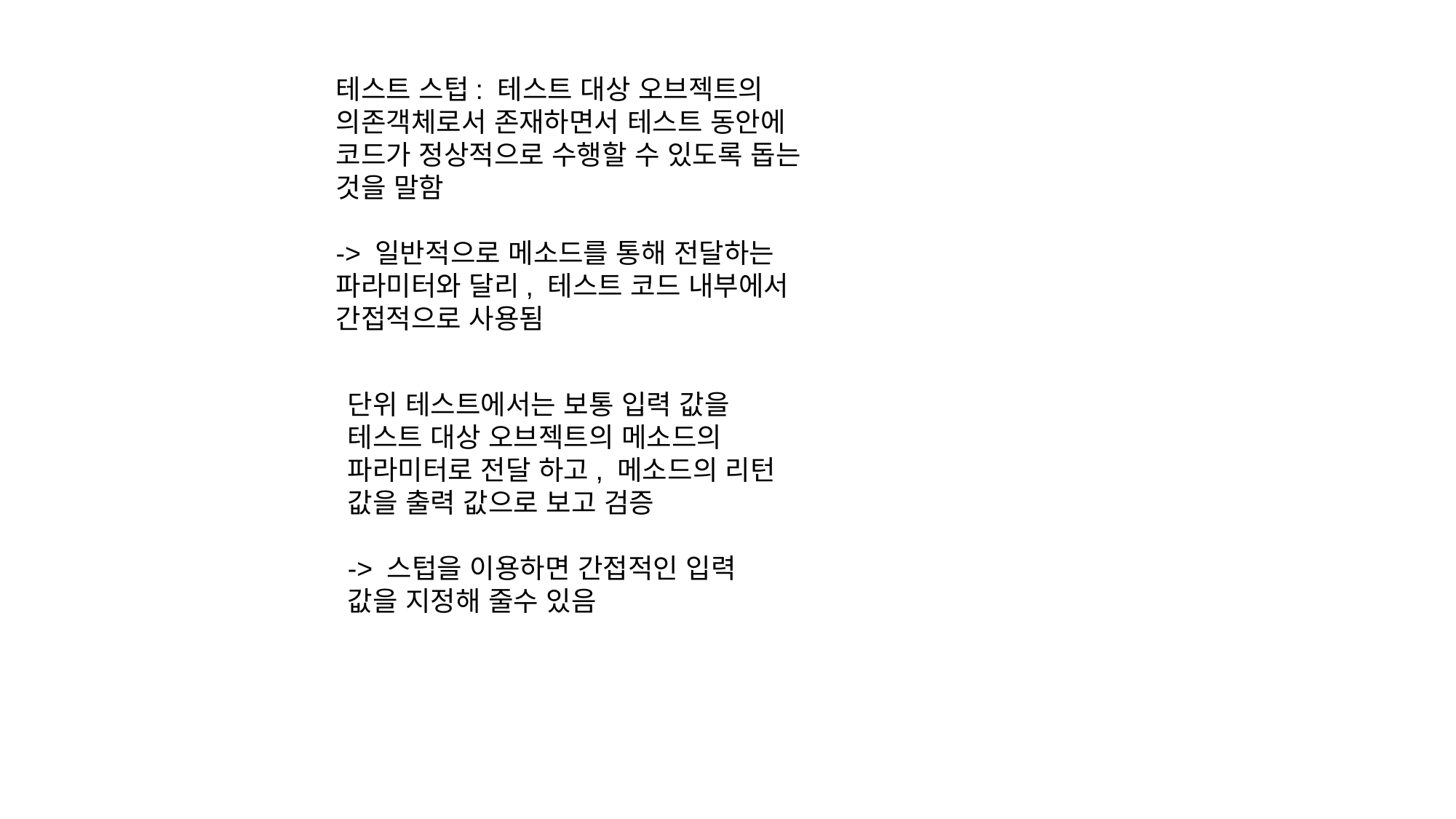

테스트 스텁: 테스트 대상 오브젝트의 의존객체로서 존재하면서 테스트 동안에 코드가 정상적으로 수행할 수 있도록 돕는 것을 말함

-> 일반적으로 메소드를 통해 전달하는 파라미터와 달리, 테스트 코드 내부에서 간접적으로 사용됨
단위 테스트에서는 보통 입력 값을 테스트 대상 오브젝트의 메소드의 파라미터로 전달 하고, 메소드의 리턴 값을 출력 값으로 보고 검증

-> 스텁을 이용하면 간접적인 입력 값을 지정해 줄수 있음